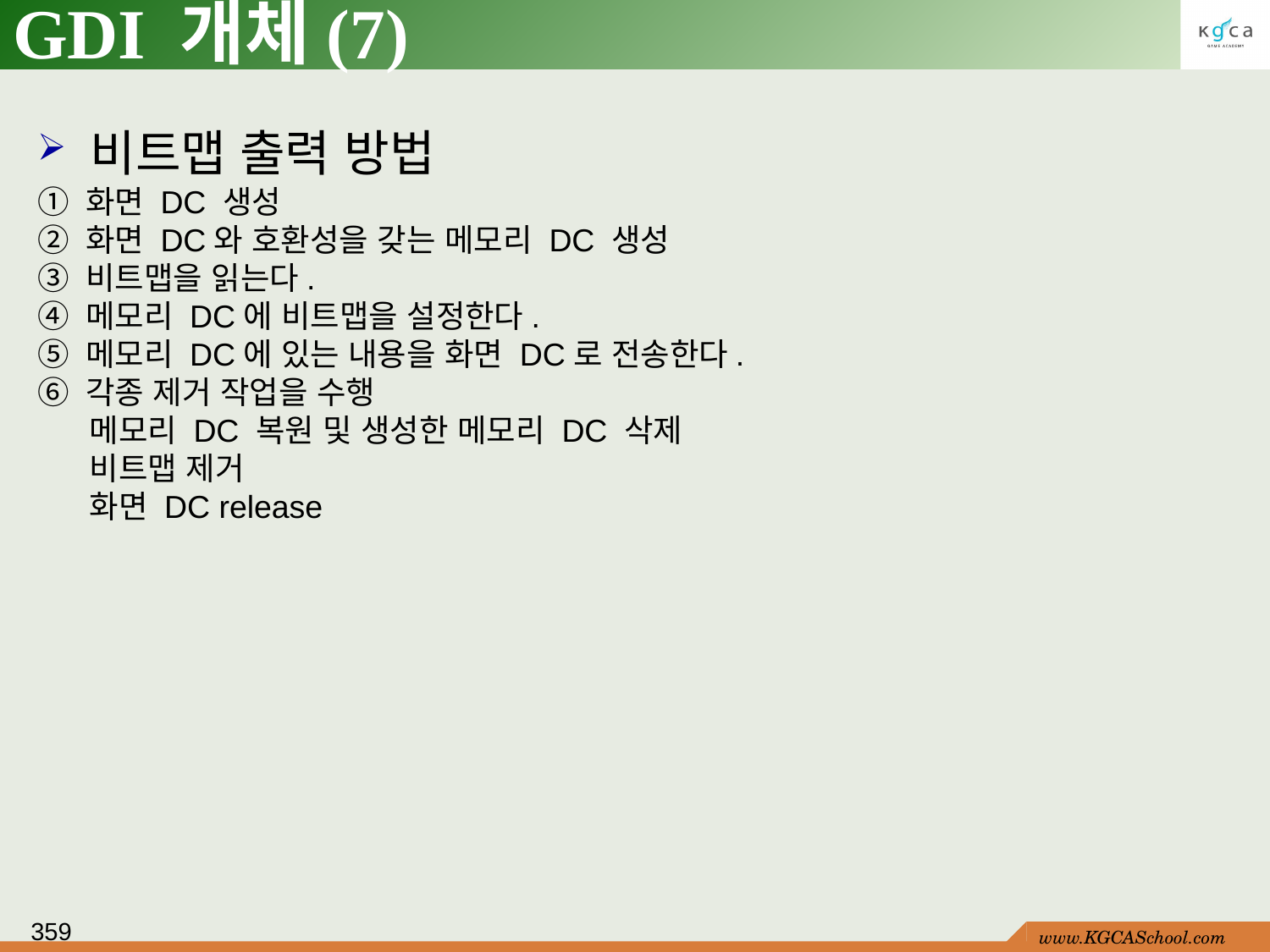

GDI 개체(7)
 비트맵 출력 방법
① 화면 DC 생성
② 화면 DC와 호환성을 갖는 메모리 DC 생성
③ 비트맵을 읽는다.
④ 메모리 DC에 비트맵을 설정한다.
⑤ 메모리 DC에 있는 내용을 화면 DC로 전송한다.
⑥ 각종 제거 작업을 수행
     메모리 DC 복원 및 생성한 메모리 DC 삭제
     비트맵 제거
     화면 DC release

359